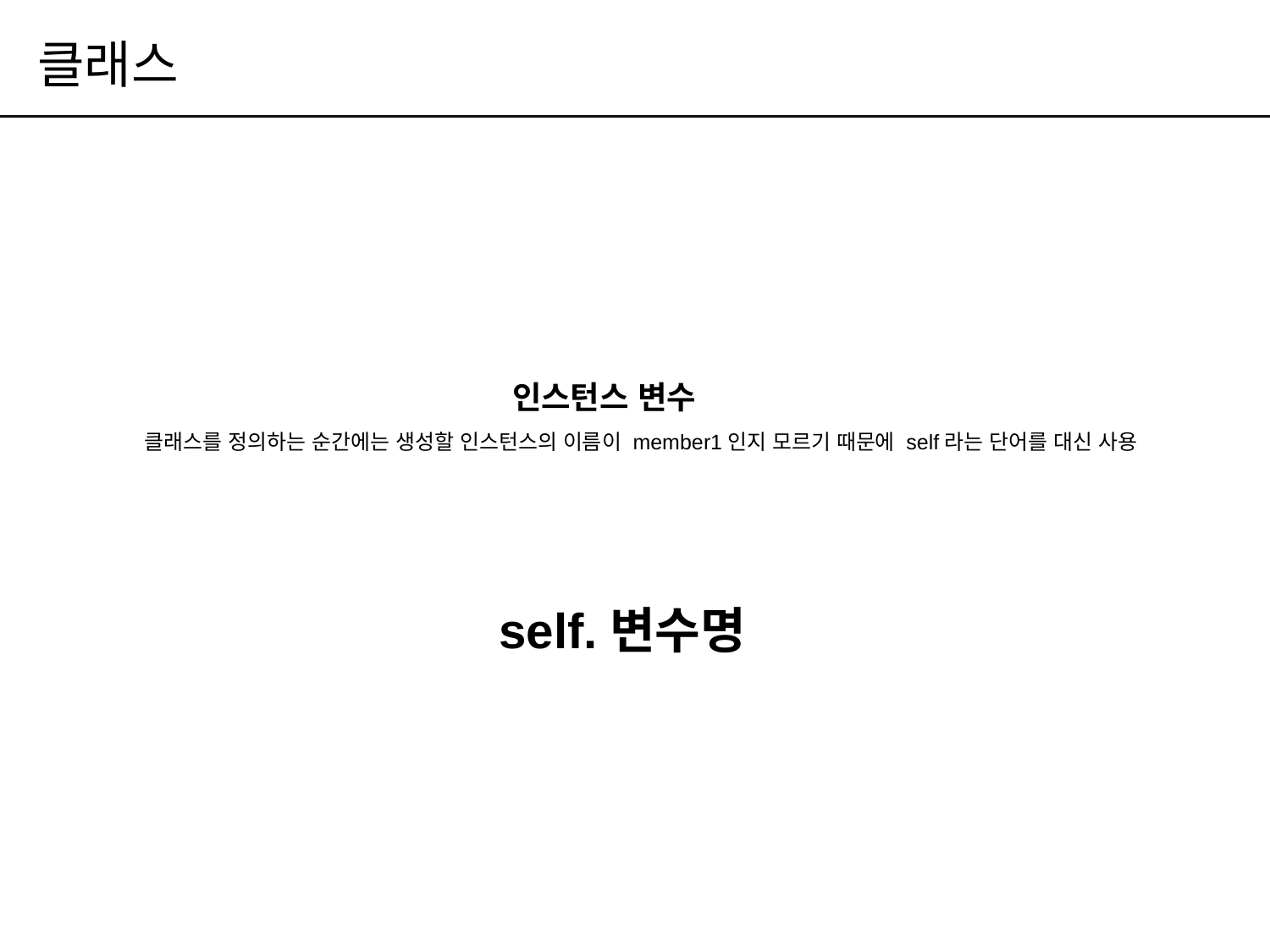

# 클래스
인스턴스 변수
클래스를 정의하는 순간에는 생성할 인스턴스의 이름이 member1인지 모르기 때문에 self라는 단어를 대신 사용
self.변수명